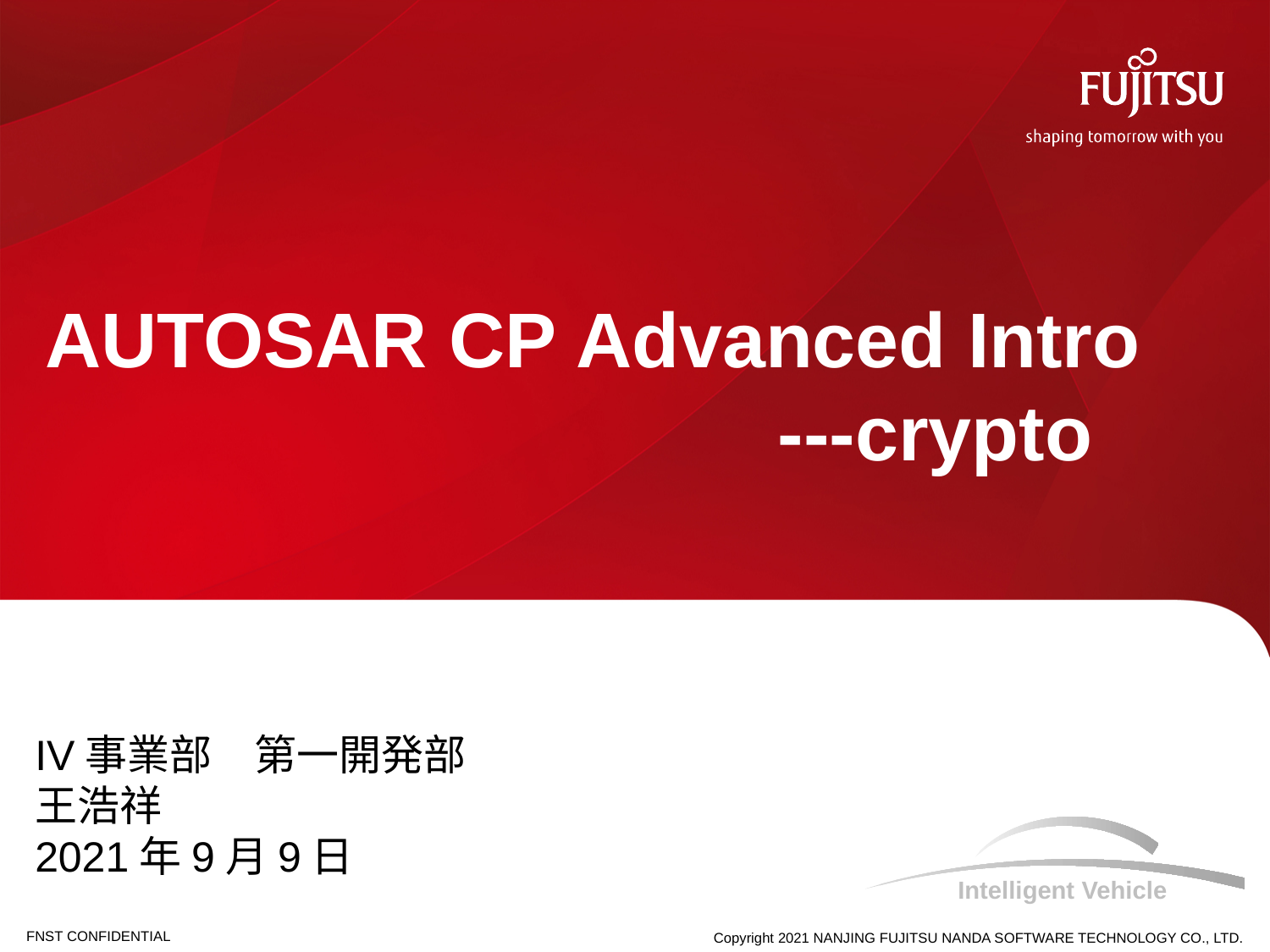

# AUTOSAR CP Advanced Intro ---crypto
IV事業部　第一開発部
王浩祥
2021年9月9日
Copyright 2021 NANJING FUJITSU NANDA SOFTWARE TECHNOLOGY CO., LTD.